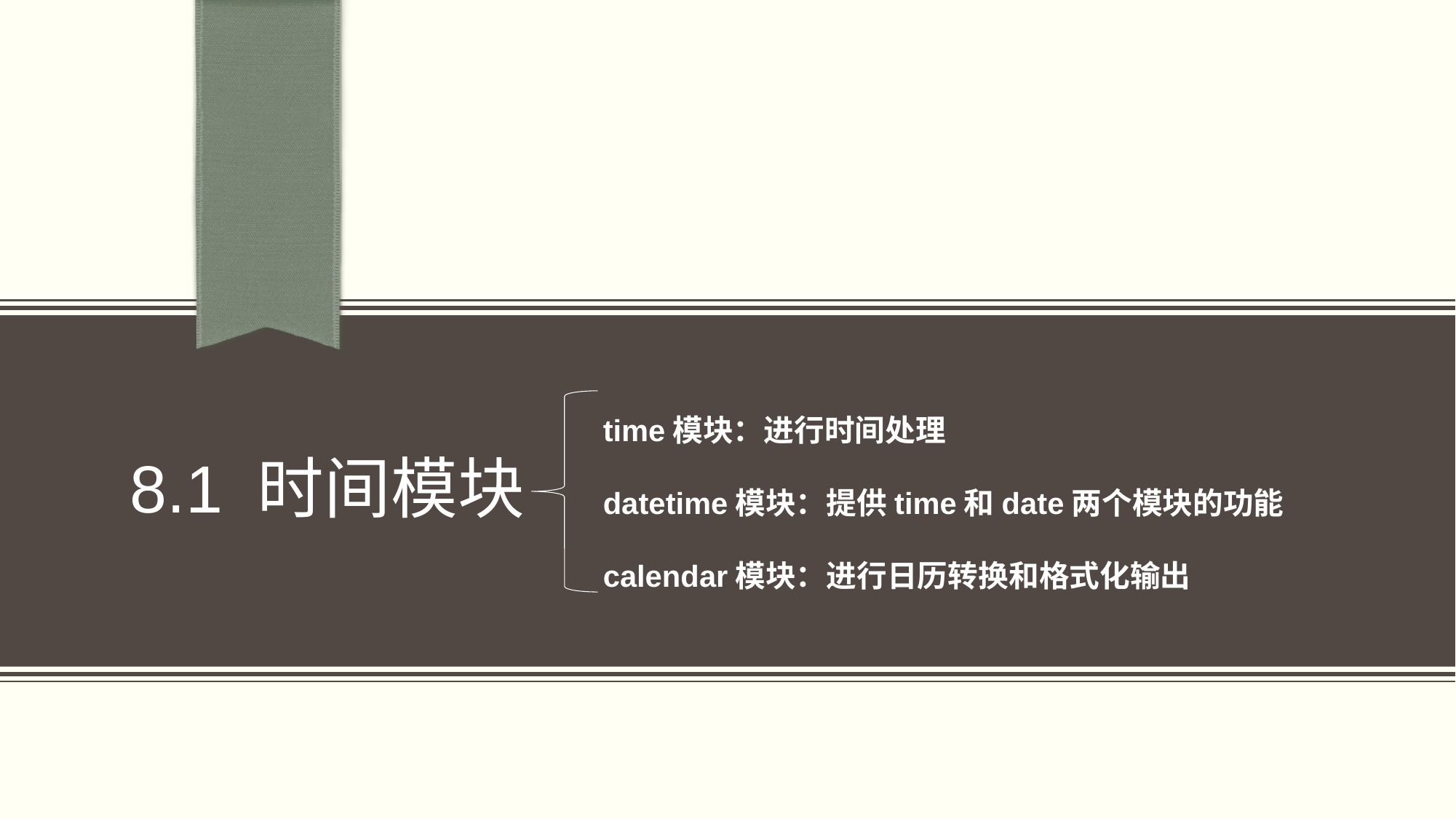

# 8.1 时间模块
  time模块：进行时间处理
  datetime模块：提供time和date两个模块的功能
  calendar模块：进行日历转换和格式化输出